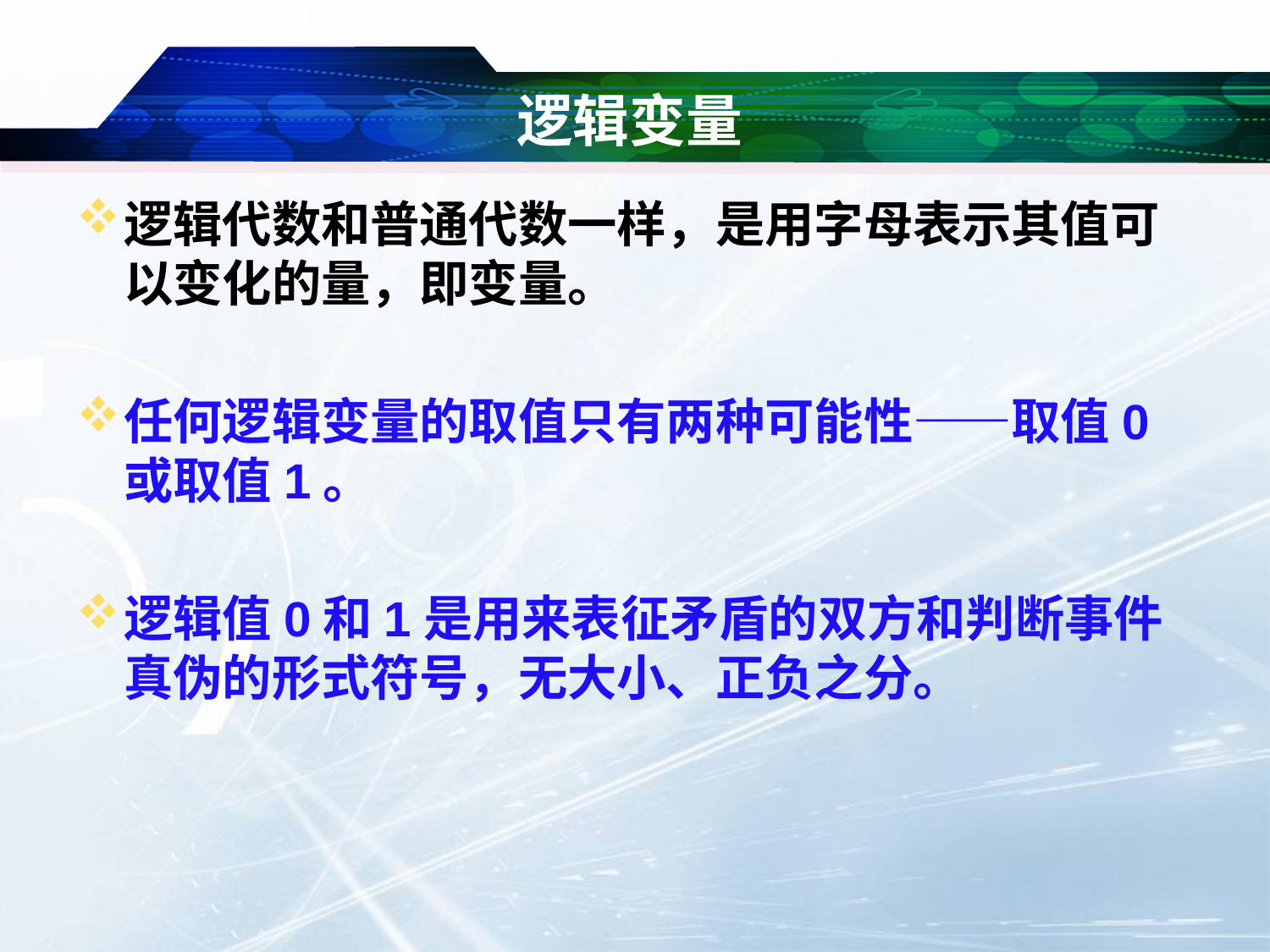

# 逻辑变量
逻辑代数和普通代数一样，是用字母表示其值可以变化的量，即变量。

任何逻辑变量的取值只有两种可能性——取值0或取值1。

逻辑值0和1是用来表征矛盾的双方和判断事件真伪的形式符号，无大小、正负之分。